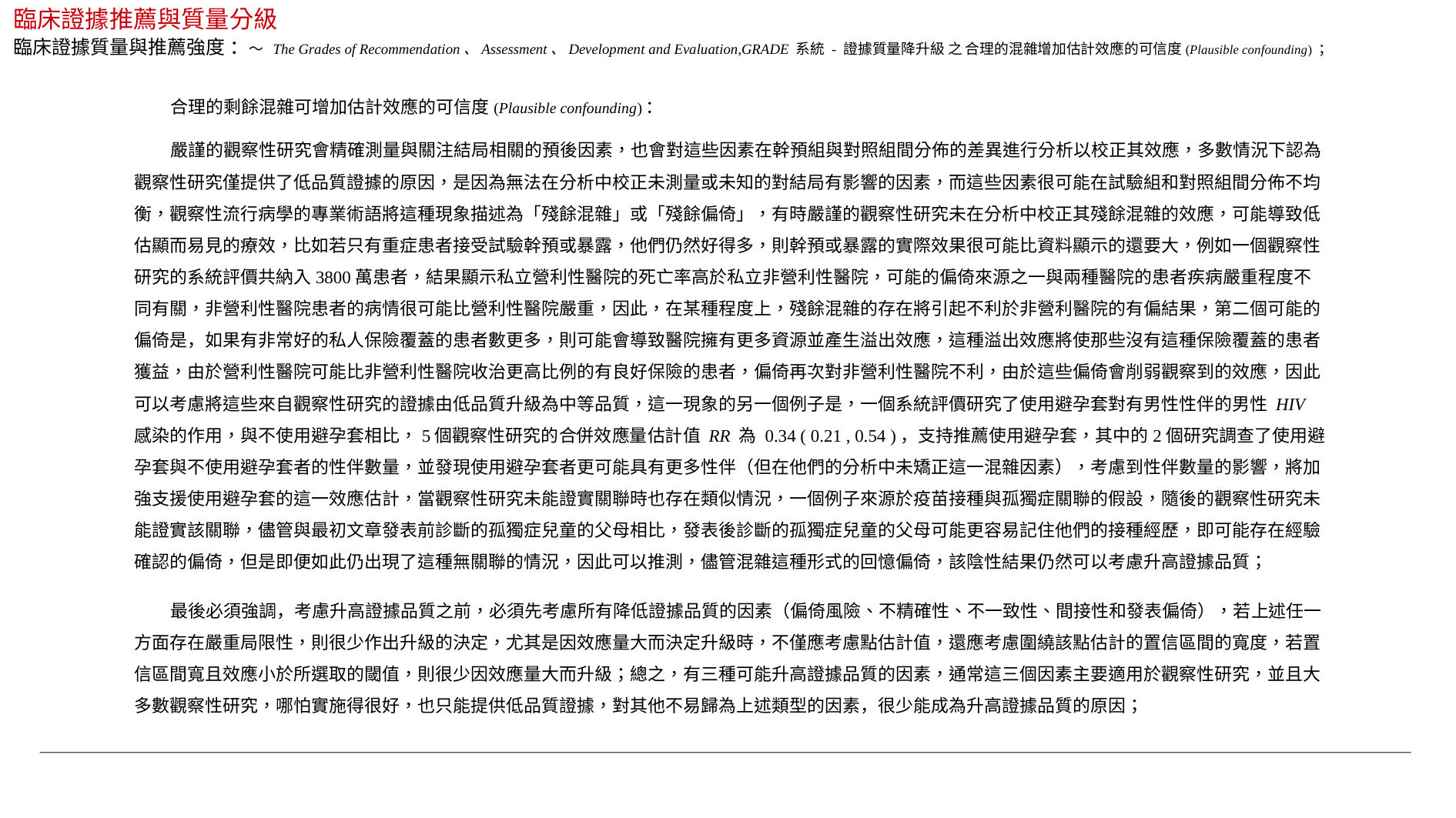

臨床證據推薦與質量分級
臨床證據質量與推薦強度 ：～ The Grades of Recommendation、Assessment、Development and Evaluation,GRADE 系統 - 證據質量降升級 之 合理的混雜增加估計效應的可信度(Plausible confounding) ；
        合理的剩餘混雜可增加估計效應的可信度(Plausible confounding)：
        嚴謹的觀察性研究會精確測量與關注結局相關的預後因素，也會對這些因素在幹預組與對照組間分佈的差異進行分析以校正其效應，多數情況下認為觀察性研究僅提供了低品質證據的原因，是因為無法在分析中校正未測量或未知的對結局有影響的因素，而這些因素很可能在試驗組和對照組間分佈不均衡，觀察性流行病學的專業術語將這種現象描述為「殘餘混雜」或「殘餘偏倚」，有時嚴謹的觀察性研究未在分析中校正其殘餘混雜的效應，可能導致低估顯而易見的療效，比如若只有重症患者接受試驗幹預或暴露，他們仍然好得多，則幹預或暴露的實際效果很可能比資料顯示的還要大，例如一個觀察性研究的系統評價共納入3800萬患者，結果顯示私立營利性醫院的死亡率高於私立非營利性醫院，可能的偏倚來源之一與兩種醫院的患者疾病嚴重程度不同有關，非營利性醫院患者的病情很可能比營利性醫院嚴重，因此，在某種程度上，殘餘混雜的存在將引起不利於非營利醫院的有偏結果，第二個可能的偏倚是，如果有非常好的私人保險覆蓋的患者數更多，則可能會導致醫院擁有更多資源並產生溢出效應，這種溢出效應將使那些沒有這種保險覆蓋的患者獲益，由於營利性醫院可能比非營利性醫院收治更高比例的有良好保險的患者，偏倚再次對非營利性醫院不利，由於這些偏倚會削弱觀察到的效應，因此可以考慮將這些來自觀察性研究的證據由低品質升級為中等品質，這一現象的另一個例子是，一個系統評價研究了使用避孕套對有男性性伴的男性 HIV 感染的作用，與不使用避孕套相比，5個觀察性研究的合併效應量估計值 RR 為 0.34 ( 0.21 , 0.54 )，支持推薦使用避孕套，其中的2個研究調查了使用避孕套與不使用避孕套者的性伴數量，並發現使用避孕套者更可能具有更多性伴（但在他們的分析中未矯正這一混雜因素），考慮到性伴數量的影響，將加強支援使用避孕套的這一效應估計，當觀察性研究未能證實關聯時也存在類似情況，一個例子來源於疫苗接種與孤獨症關聯的假設，隨後的觀察性研究未能證實該關聯，儘管與最初文章發表前診斷的孤獨症兒童的父母相比，發表後診斷的孤獨症兒童的父母可能更容易記住他們的接種經歷，即可能存在經驗確認的偏倚，但是即便如此仍出現了這種無關聯的情況，因此可以推測，儘管混雜這種形式的回憶偏倚，該陰性結果仍然可以考慮升高證據品質；
        最後必須強調，考慮升高證據品質之前，必須先考慮所有降低證據品質的因素（偏倚風險、不精確性、不一致性、間接性和發表偏倚），若上述任一方面存在嚴重局限性，則很少作出升級的決定，尤其是因效應量大而決定升級時，不僅應考慮點估計值，還應考慮圍繞該點估計的置信區間的寬度，若置信區間寬且效應小於所選取的閾值，則很少因效應量大而升級；總之，有三種可能升高證據品質的因素，通常這三個因素主要適用於觀察性研究，並且大多數觀察性研究，哪怕實施得很好，也只能提供低品質證據，對其他不易歸為上述類型的因素，很少能成為升高證據品質的原因；